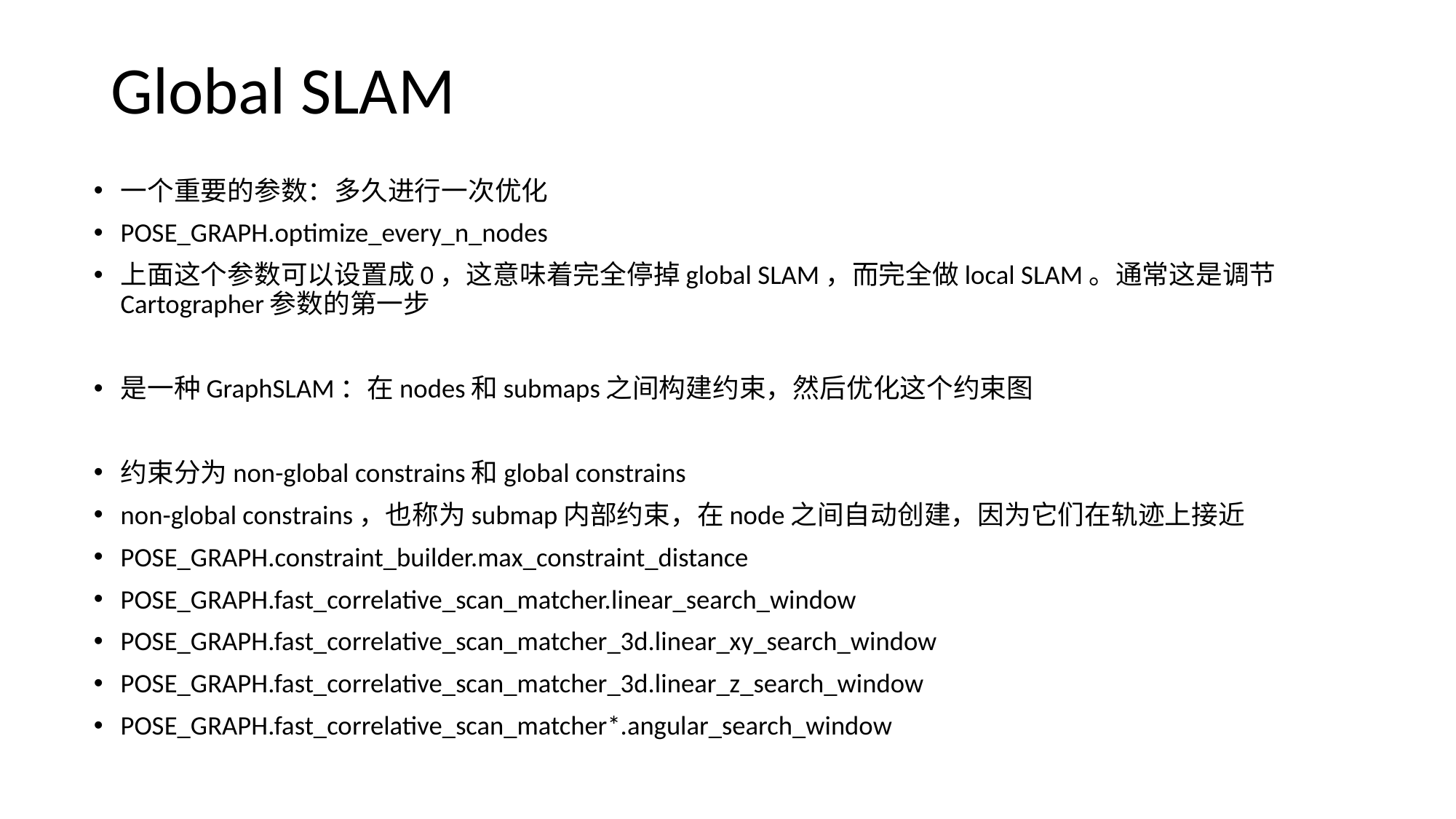

# Global SLAM
一个重要的参数：多久进行一次优化
POSE_GRAPH.optimize_every_n_nodes
上面这个参数可以设置成0，这意味着完全停掉global SLAM，而完全做local SLAM。通常这是调节Cartographer参数的第一步

是一种GraphSLAM：在nodes和submaps之间构建约束，然后优化这个约束图

约束分为non-global constrains和global constrains
non-global constrains，也称为submap内部约束，在node之间自动创建，因为它们在轨迹上接近
POSE_GRAPH.constraint_builder.max_constraint_distance
POSE_GRAPH.fast_correlative_scan_matcher.linear_search_window
POSE_GRAPH.fast_correlative_scan_matcher_3d.linear_xy_search_window
POSE_GRAPH.fast_correlative_scan_matcher_3d.linear_z_search_window
POSE_GRAPH.fast_correlative_scan_matcher*.angular_search_window